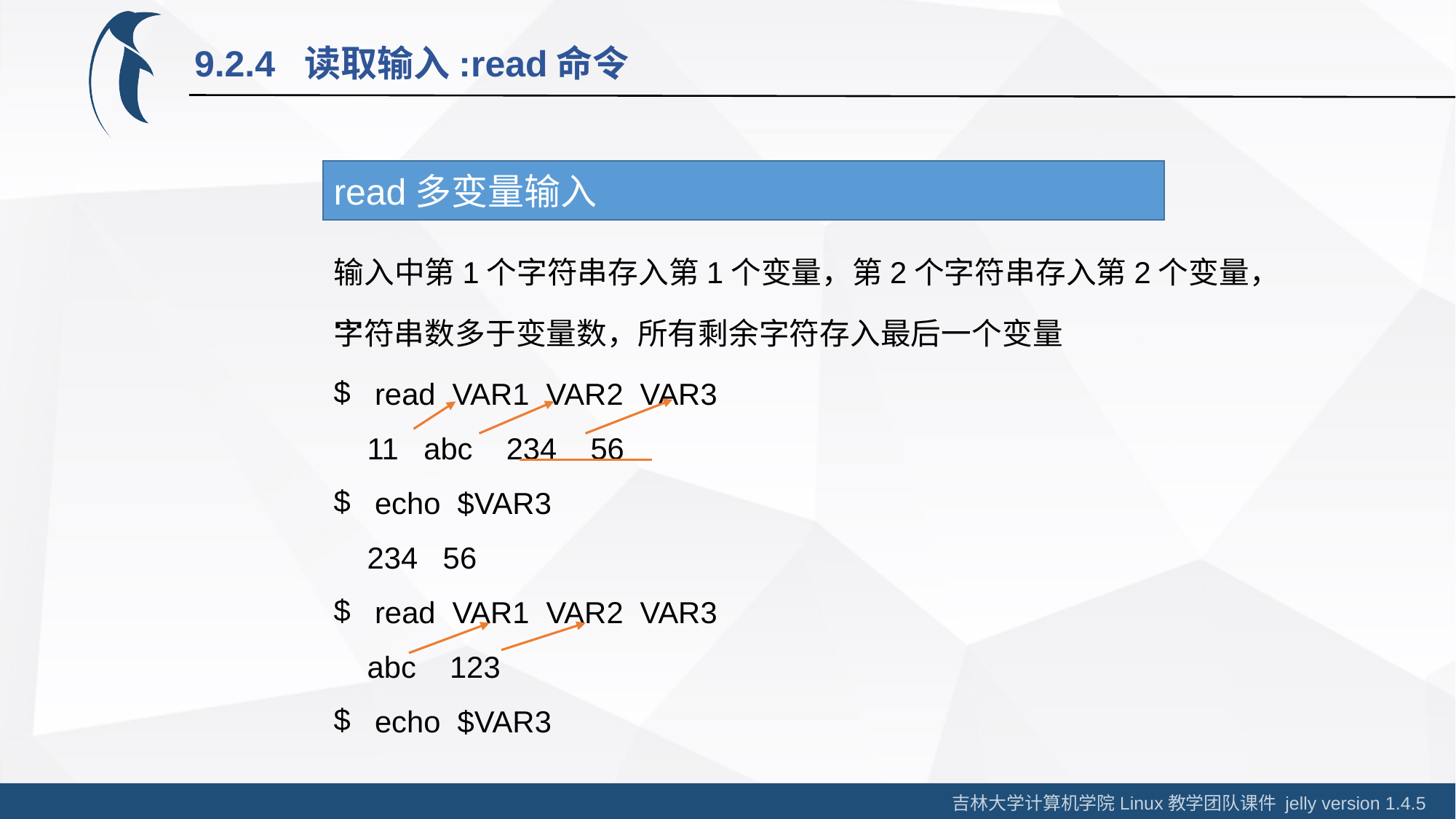

9.2.4  读取输入:read命令
read多变量输入
输入中第1个字符串存入第1个变量，第2个字符串存入第2个变量，…
字符串数多于变量数，所有剩余字符存入最后一个变量
read  VAR1  VAR2  VAR3
    11   abc    234    56
echo  $VAR3
    234   56
read  VAR1  VAR2  VAR3
    abc    123
echo  $VAR3